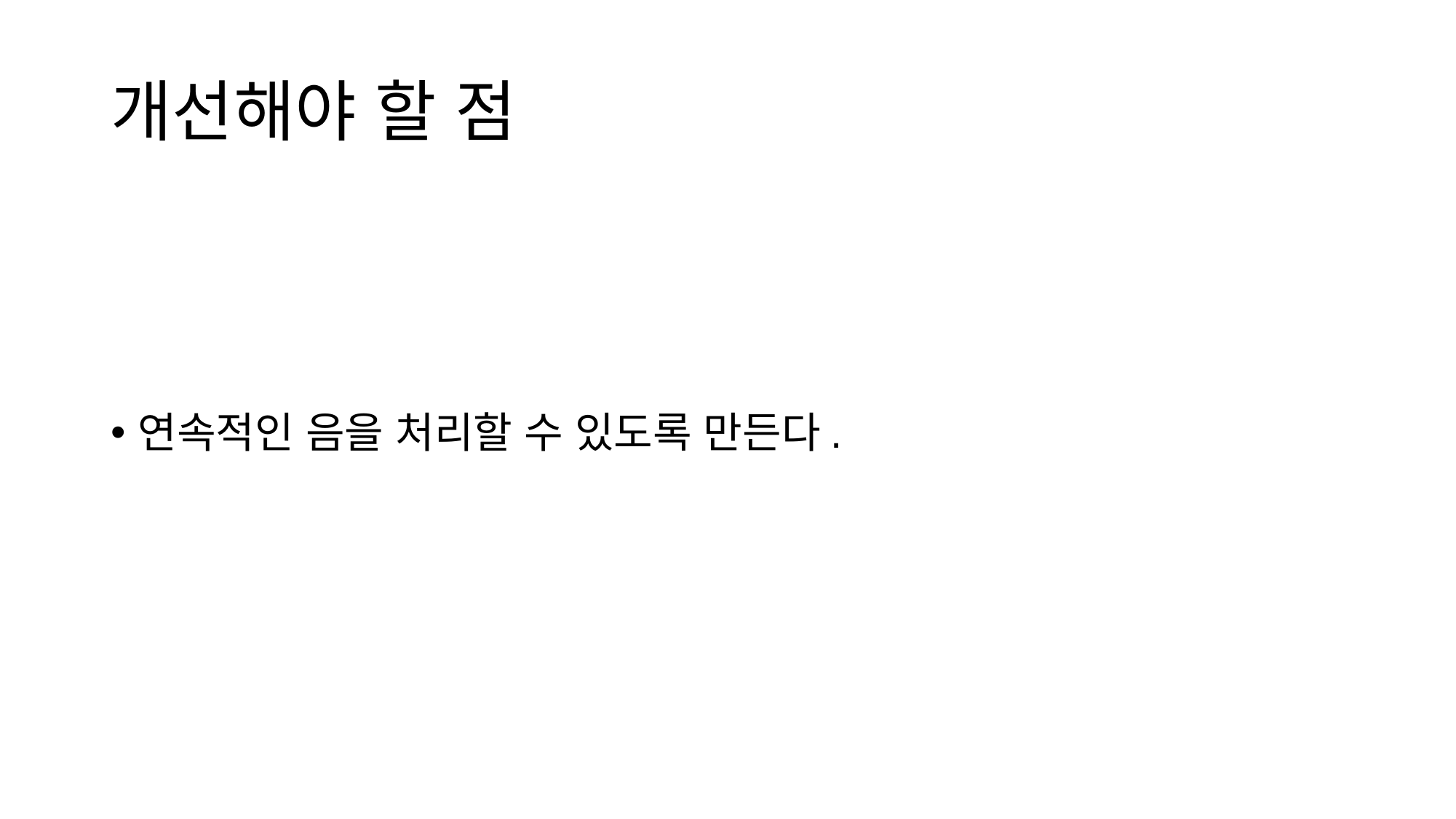

# 개선해야 할 점

연속적인 음을 처리할 수 있도록 만든다.